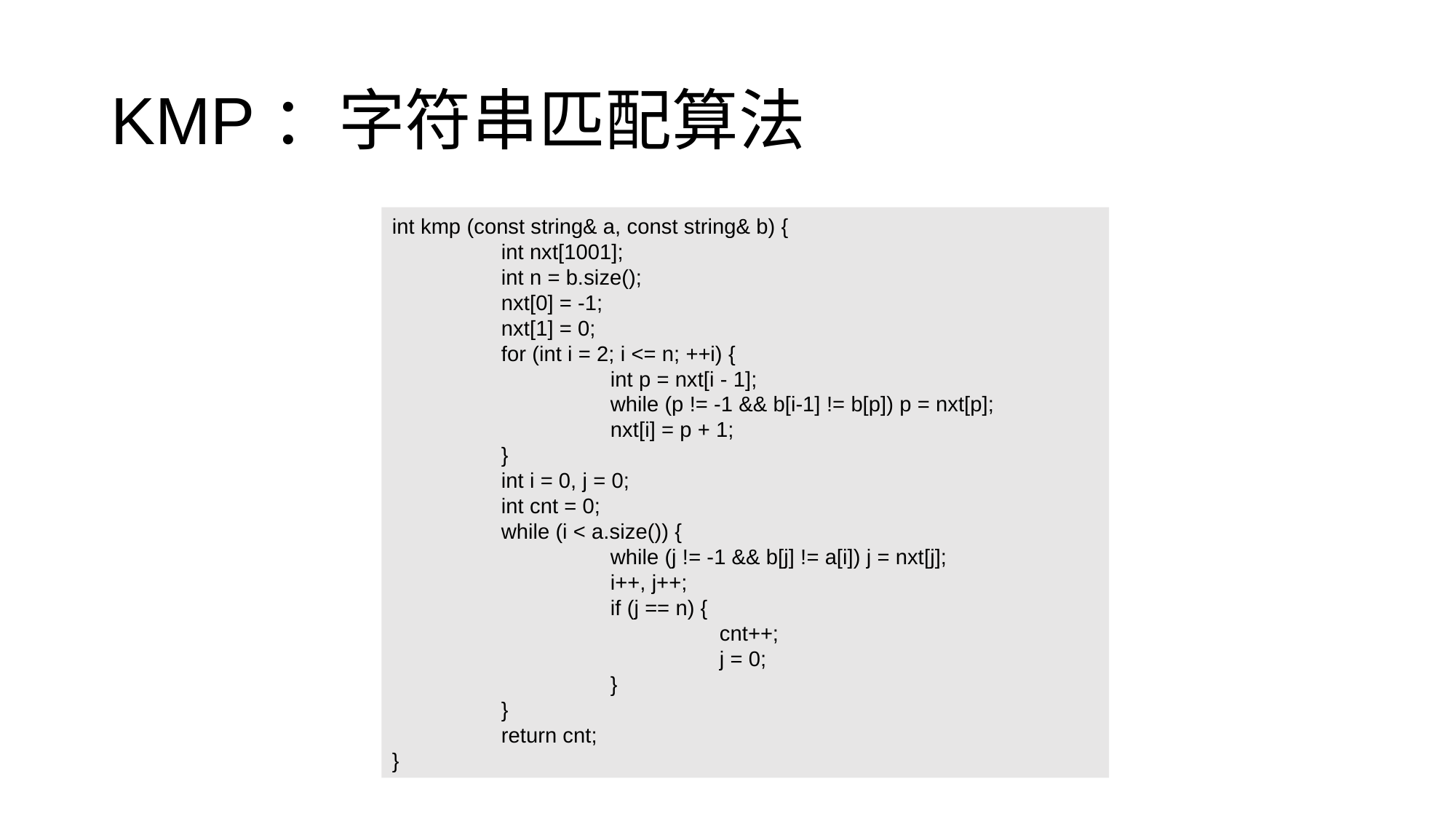

# KMP：字符串匹配算法
int kmp (const string& a, const string& b) {
	int nxt[1001];
	int n = b.size();
	nxt[0] = -1;
	nxt[1] = 0;
	for (int i = 2; i <= n; ++i) {
		int p = nxt[i - 1];
		while (p != -1 && b[i-1] != b[p]) p = nxt[p];
		nxt[i] = p + 1;
	}
	int i = 0, j = 0;
	int cnt = 0;
	while (i < a.size()) {
		while (j != -1 && b[j] != a[i]) j = nxt[j];
		i++, j++;
		if (j == n) {
			cnt++;
			j = 0;
		}
	}
	return cnt;
}